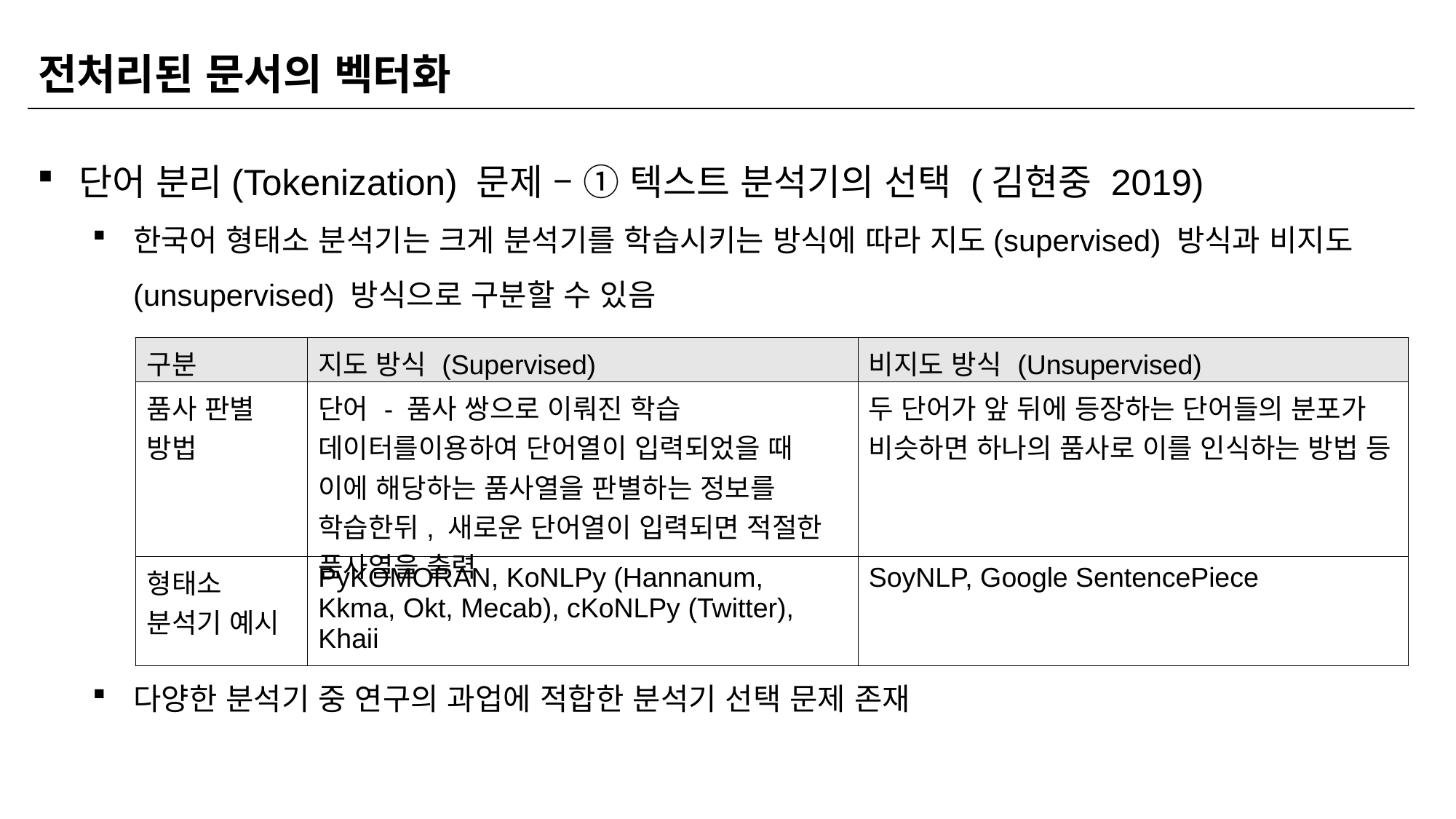

| 전처리된 문서의 벡터화 |
| --- |
단어 분리(Tokenization) 문제 – ① 텍스트 분석기의 선택 (김현중 2019)
한국어 형태소 분석기는 크게 분석기를 학습시키는 방식에 따라 지도(supervised) 방식과 비지도(unsupervised) 방식으로 구분할 수 있음

다양한 분석기 중 연구의 과업에 적합한 분석기 선택 문제 존재
| 구분 | 지도 방식 (Supervised) | 비지도 방식 (Unsupervised) |
| --- | --- | --- |
| 품사 판별 방법 | 단어 - 품사 쌍으로 이뤄진 학습 데이터를이용하여 단어열이 입력되었을 때 이에 해당하는 품사열을 판별하는 정보를 학습한뒤, 새로운 단어열이 입력되면 적절한 품사열을 출력 | 두 단어가 앞 뒤에 등장하는 단어들의 분포가 비슷하면 하나의 품사로 이를 인식하는 방법 등 |
| 형태소 분석기 예시 | PyKOMORAN, KoNLPy (Hannanum, Kkma, Okt, Mecab), cKoNLPy (Twitter), Khaii | SoyNLP, Google SentencePiece |